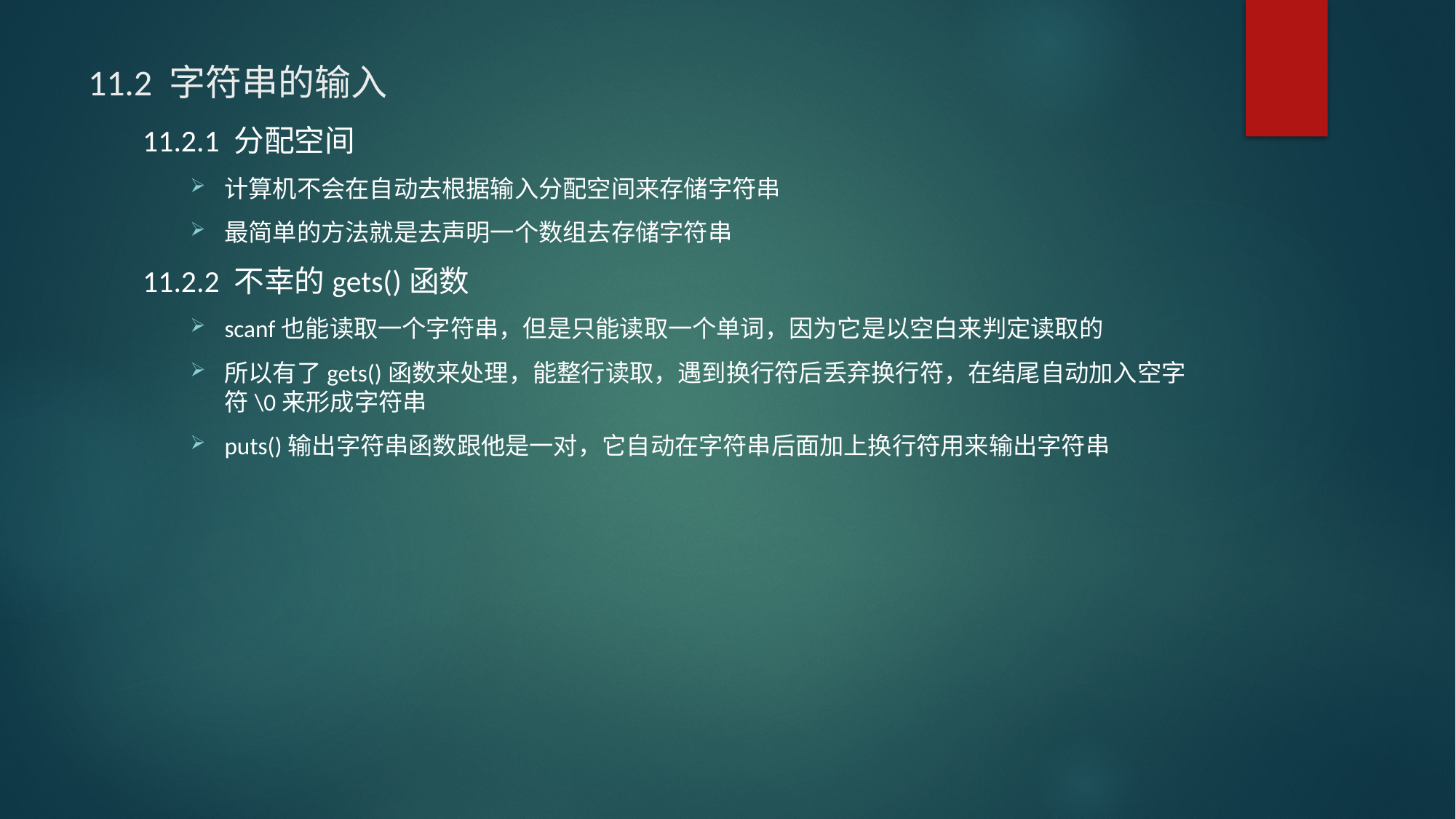

# 11.2 字符串的输入
11.2.1 分配空间
计算机不会在自动去根据输入分配空间来存储字符串
最简单的方法就是去声明一个数组去存储字符串
11.2.2 不幸的gets()函数
scanf也能读取一个字符串，但是只能读取一个单词，因为它是以空白来判定读取的
所以有了gets()函数来处理，能整行读取，遇到换行符后丢弃换行符，在结尾自动加入空字符\0来形成字符串
puts()输出字符串函数跟他是一对，它自动在字符串后面加上换行符用来输出字符串